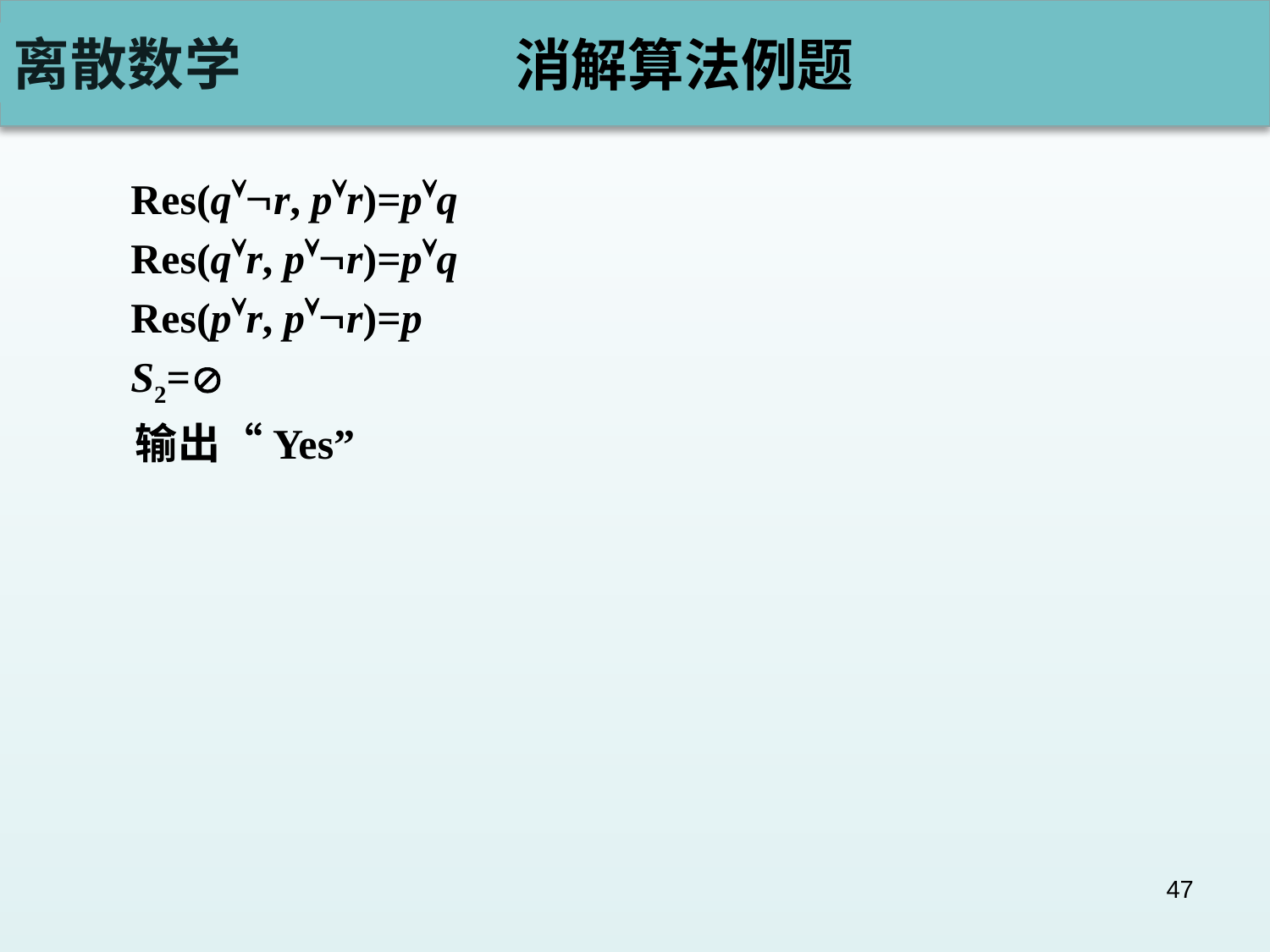

# 消解算法例题
     Res(q∨¬r, p∨r)=p∨q
     Res(q∨r, p∨¬r)=p∨q
     Res(p∨r, p∨¬r)=p
     S2=∅
     输出“Yes”
47